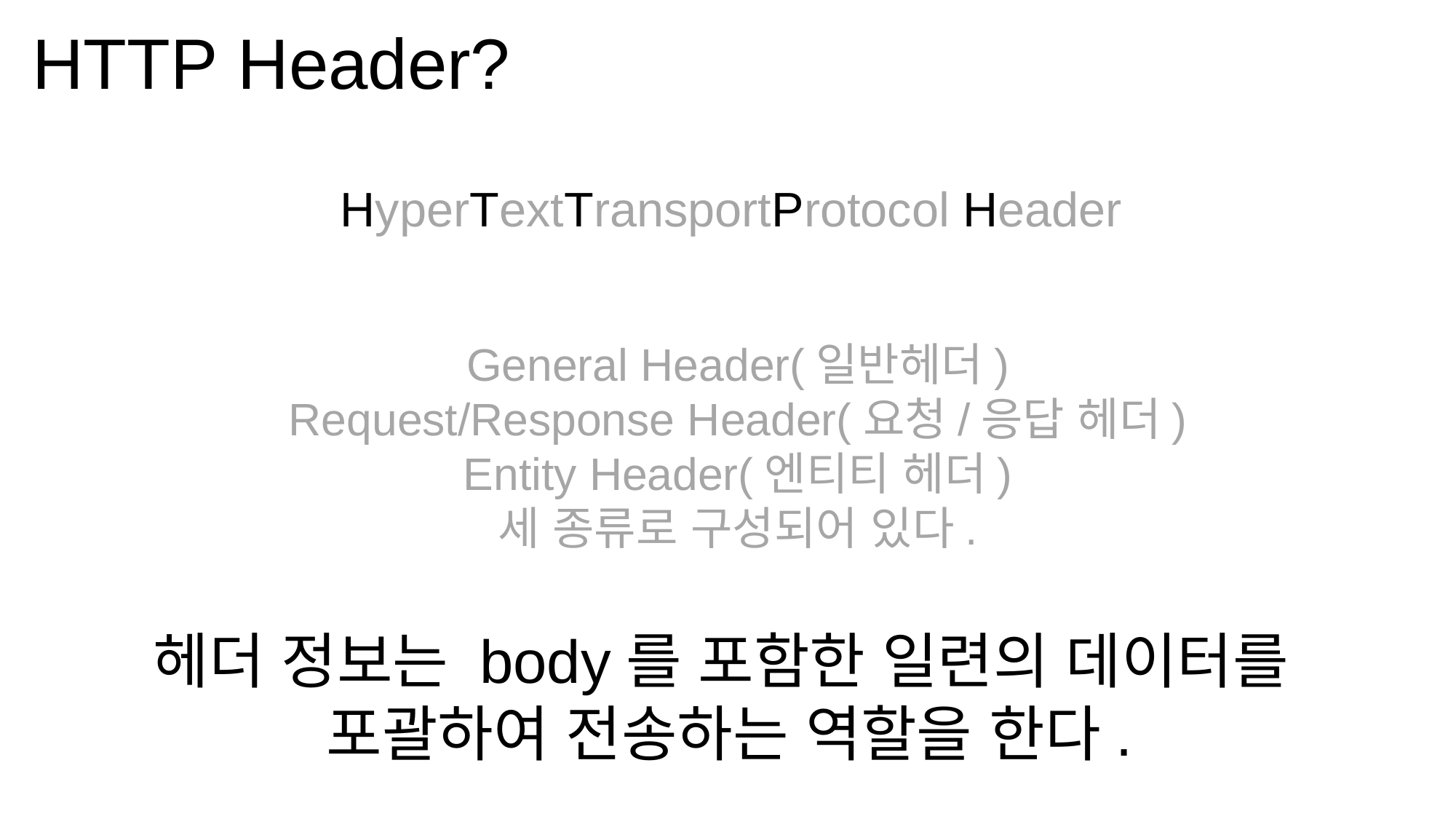

# HTTP Header?
HyperTextTransportProtocol Header
General Header(일반헤더)
Request/Response Header(요청/응답 헤더)
Entity Header(엔티티 헤더)
세 종류로 구성되어 있다.
헤더 정보는 body를 포함한 일련의 데이터를
포괄하여 전송하는 역할을 한다.